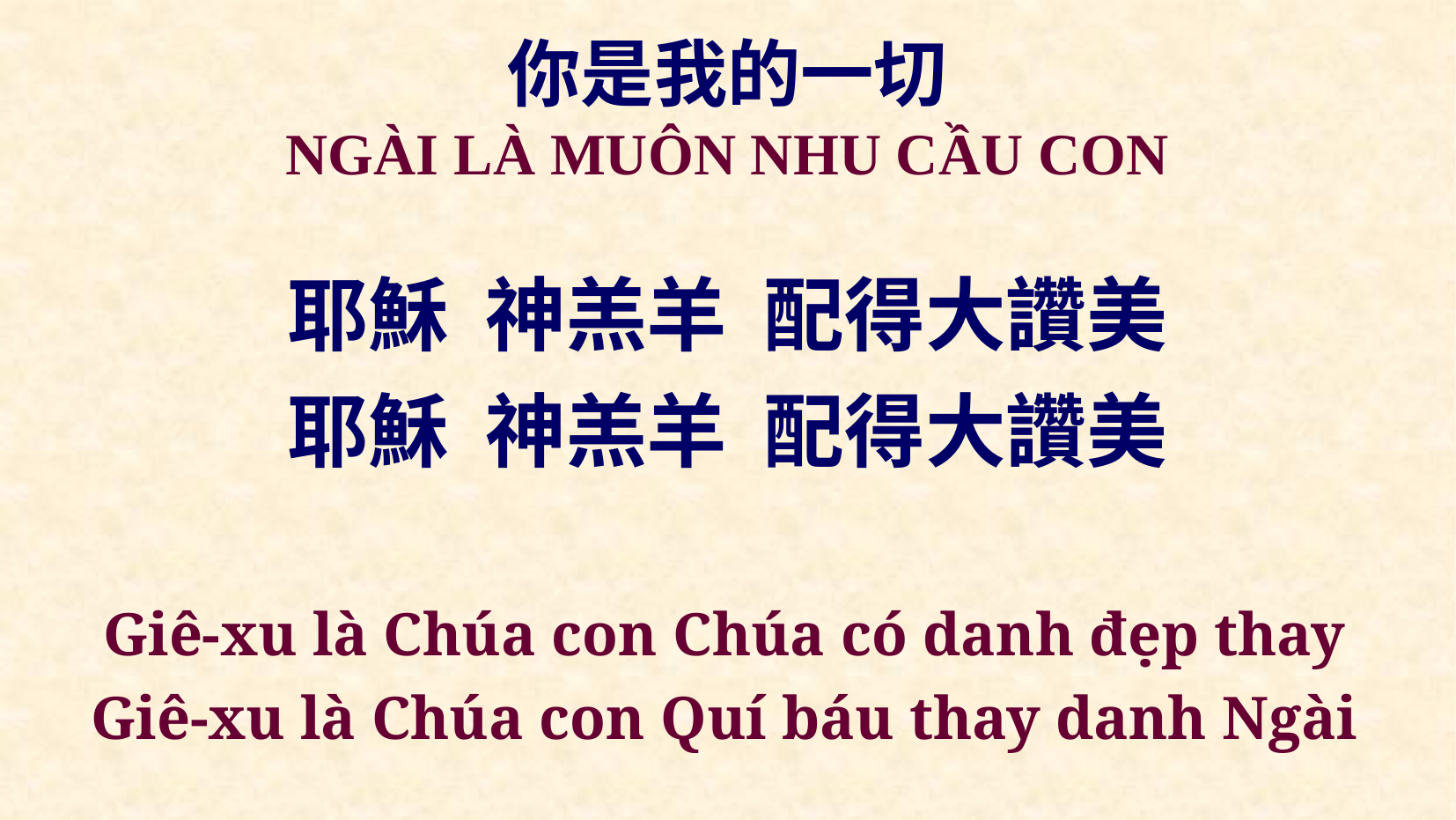

你是我的一切
NGÀI LÀ MUÔN NHU CẦU CON
耶穌  神羔羊  配得大讚美
耶穌  神羔羊  配得大讚美
Giê-xu là Chúa con Chúa có danh đẹp thay
Giê-xu là Chúa con Quí báu thay danh Ngài